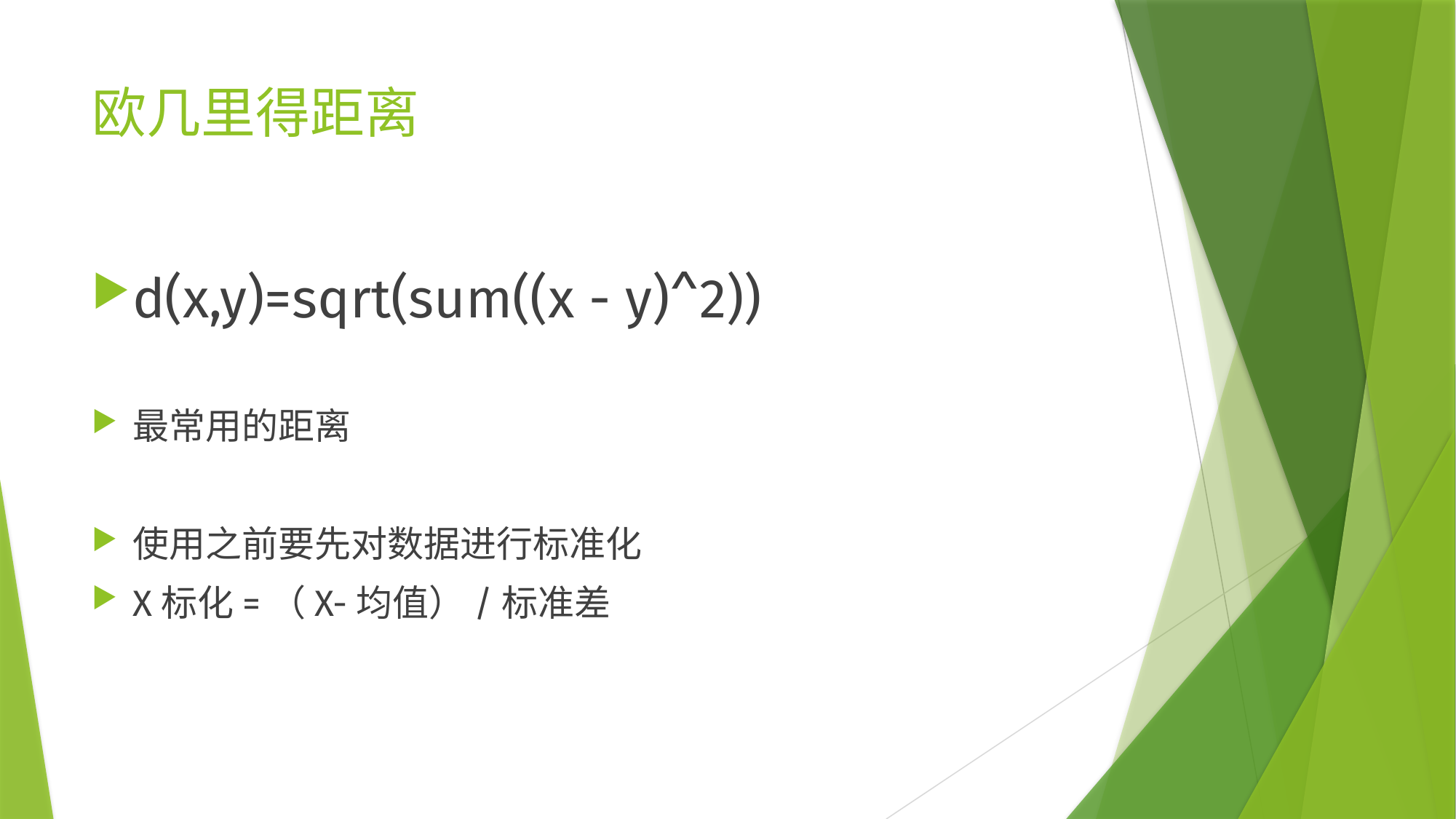

# 欧几里得距离
d(x,y)=sqrt(sum((x - y)^2))

最常用的距离

使用之前要先对数据进行标准化
X标化=（X-均值）/标准差